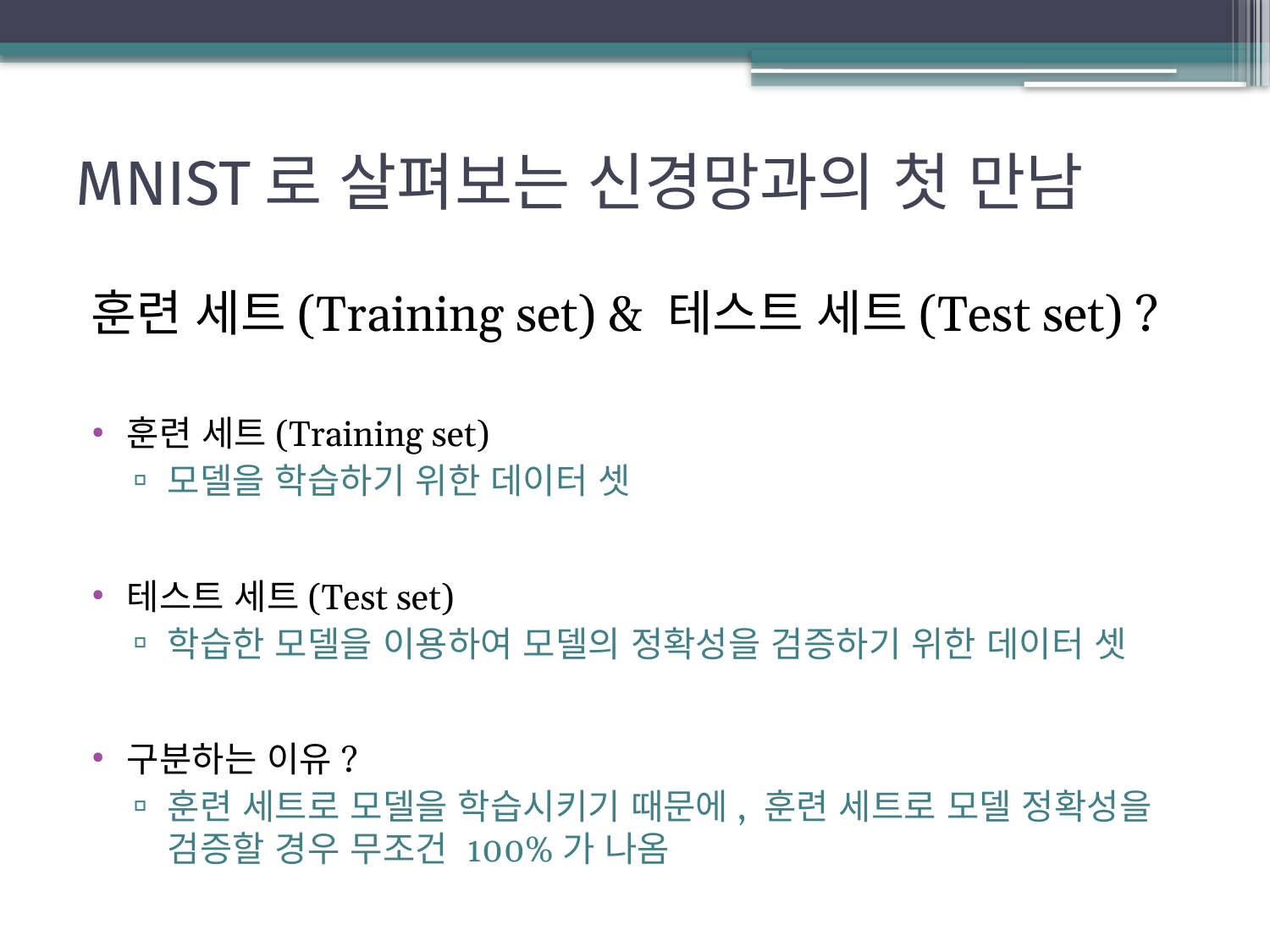

# MNIST로 살펴보는 신경망과의 첫 만남
훈련 세트(Training set) & 테스트 세트(Test set) ?

훈련 세트(Training set)
모델을 학습하기 위한 데이터 셋

테스트 세트(Test set)
학습한 모델을 이용하여 모델의 정확성을 검증하기 위한 데이터 셋

구분하는 이유?
훈련 세트로 모델을 학습시키기 때문에, 훈련 세트로 모델 정확성을 검증할 경우 무조건 100%가 나옴